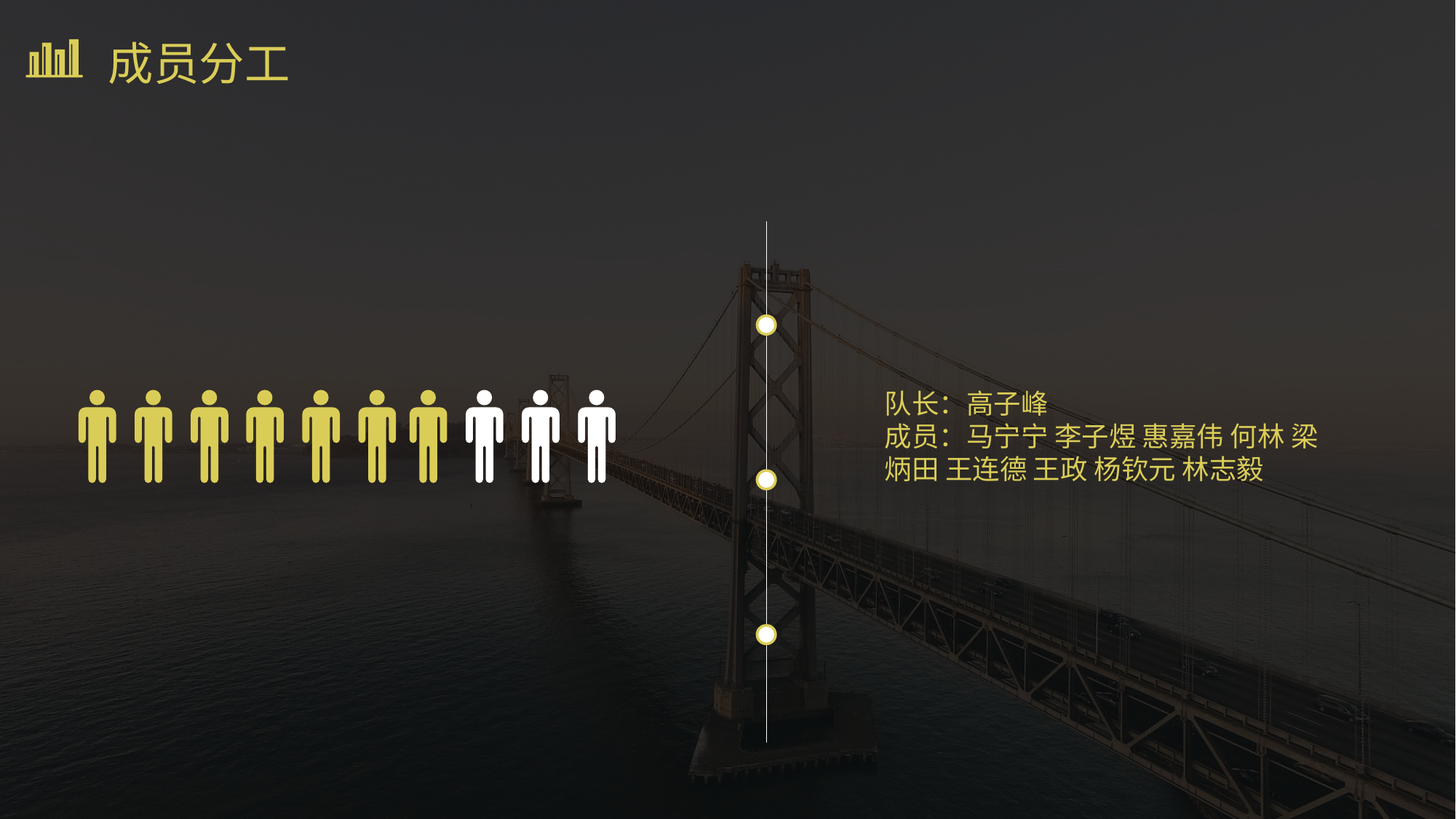

成员分工

队长：高子峰
成员：马宁宁 李子煜 惠嘉伟 何林 梁炳田 王连德 王政 杨钦元 林志毅